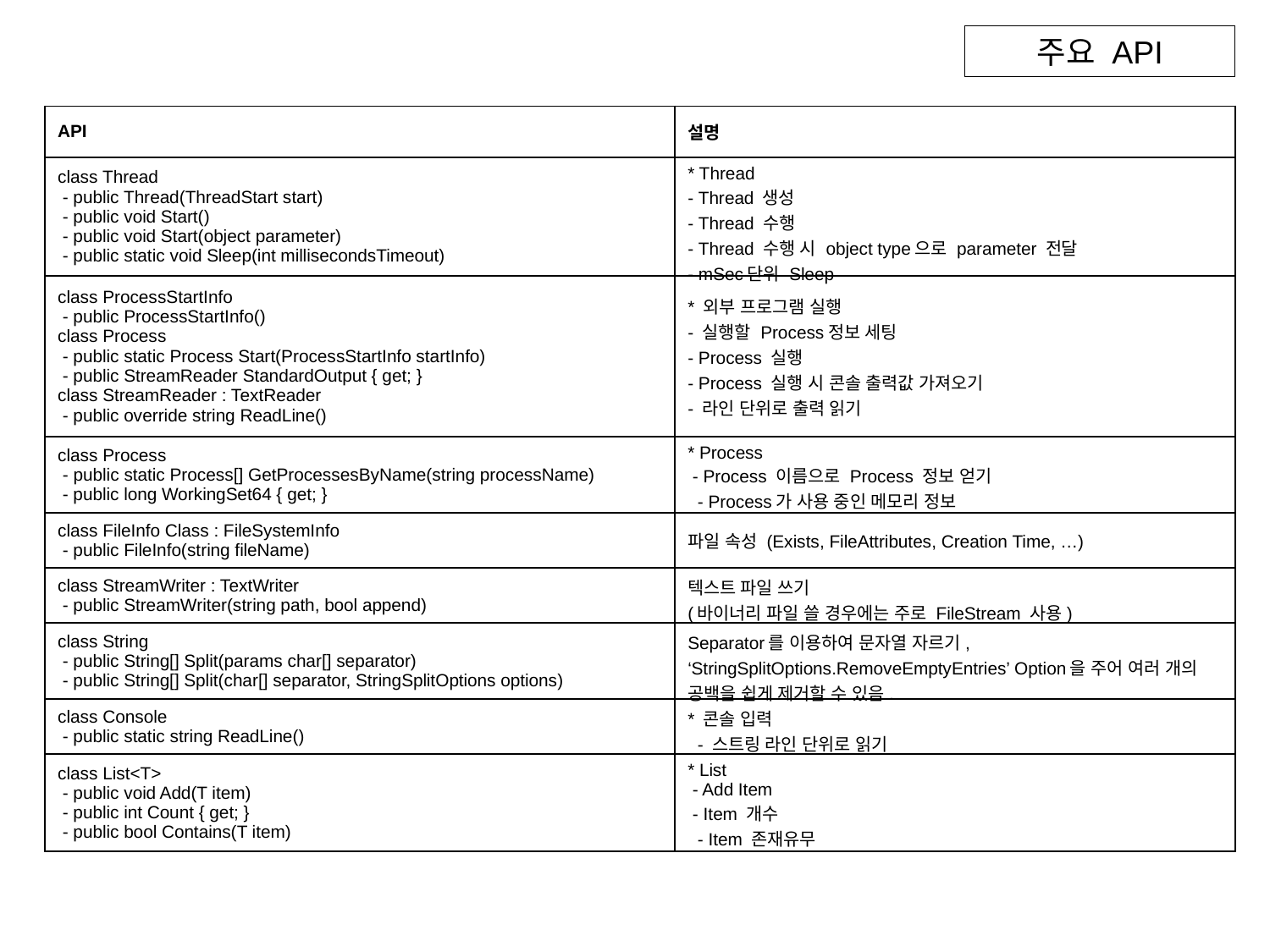

주요 API
| API | 설명 |
| --- | --- |
| class Thread - public Thread(ThreadStart start) - public void Start() - public void Start(object parameter) - public static void Sleep(int millisecondsTimeout) | \* Thread - Thread 생성 - Thread 수행 - Thread 수행 시 object type으로 parameter 전달 - mSec단위 Sleep |
| class ProcessStartInfo - public ProcessStartInfo() class Process - public static Process Start(ProcessStartInfo startInfo) - public StreamReader StandardOutput { get; } class StreamReader : TextReader - public override string ReadLine() | \* 외부 프로그램 실행 - 실행할 Process정보 세팅 - Process 실행 - Process 실행 시 콘솔 출력값 가져오기 - 라인 단위로 출력 읽기 |
| class Process - public static Process[] GetProcessesByName(string processName) - public long WorkingSet64 { get; } | \* Process - Process 이름으로 Process 정보 얻기 - Process가 사용 중인 메모리 정보 |
| class FileInfo Class : FileSystemInfo - public FileInfo(string fileName) | 파일 속성 (Exists, FileAttributes, Creation Time, …) |
| class StreamWriter : TextWriter - public StreamWriter(string path, bool append) | 텍스트 파일 쓰기 (바이너리 파일 쓸 경우에는 주로 FileStream 사용) |
| class String - public String[] Split(params char[] separator) - public String[] Split(char[] separator, StringSplitOptions options) | Separator를 이용하여 문자열 자르기, ‘StringSplitOptions.RemoveEmptyEntries’ Option을 주어 여러 개의 공백을 쉽게 제거할 수 있음. |
| class Console - public static string ReadLine() | \* 콘솔 입력 - 스트링 라인 단위로 읽기 |
| class List<T> - public void Add(T item) - public int Count { get; } - public bool Contains(T item) | \* List - Add Item - Item 개수 - Item 존재유무 |